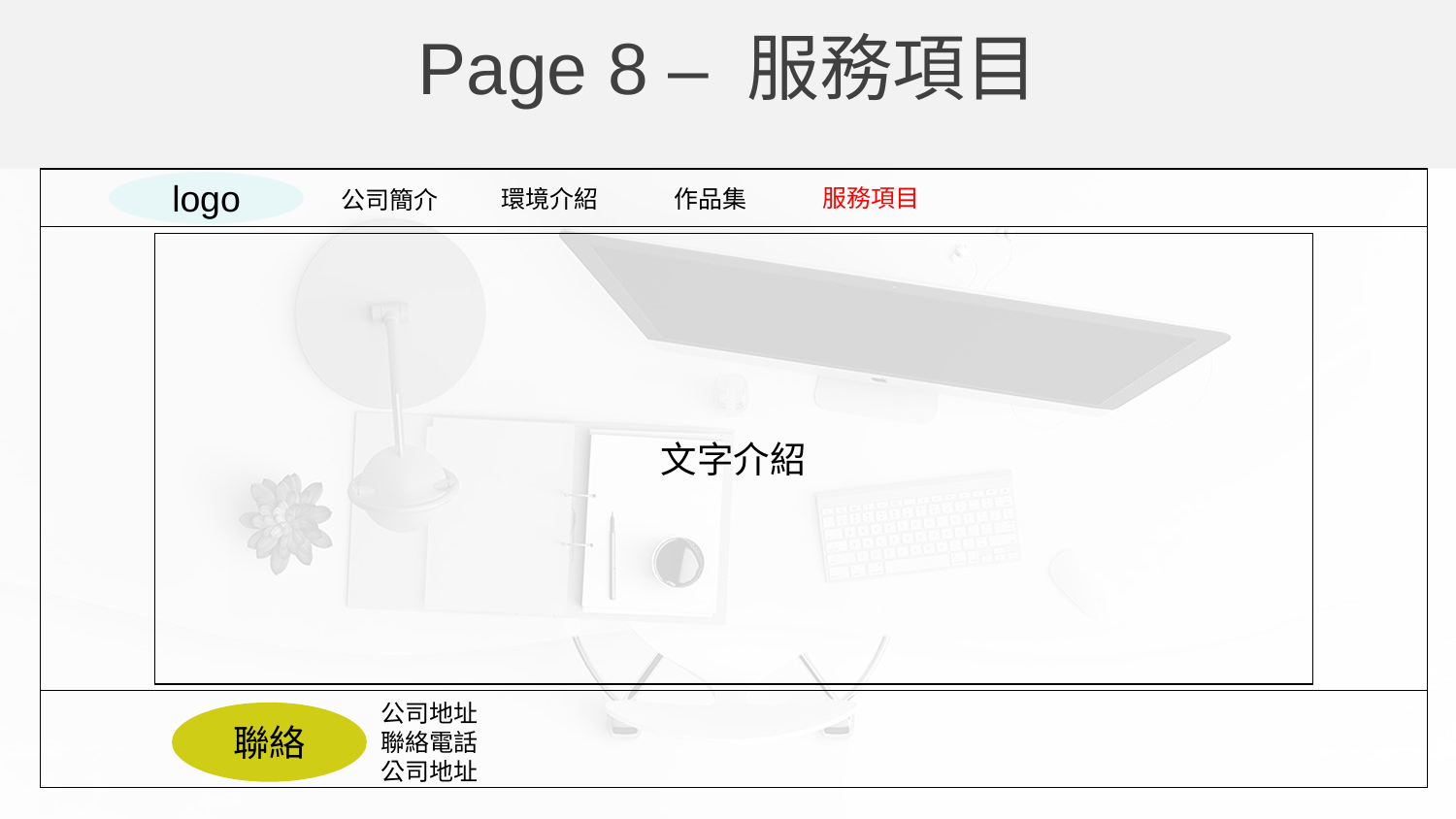

Page 8 – 服務項目

logo
服務項目
作品集
環境介紹
公司簡介
文字介紹

公司地址
聯絡電話
公司地址
聯絡